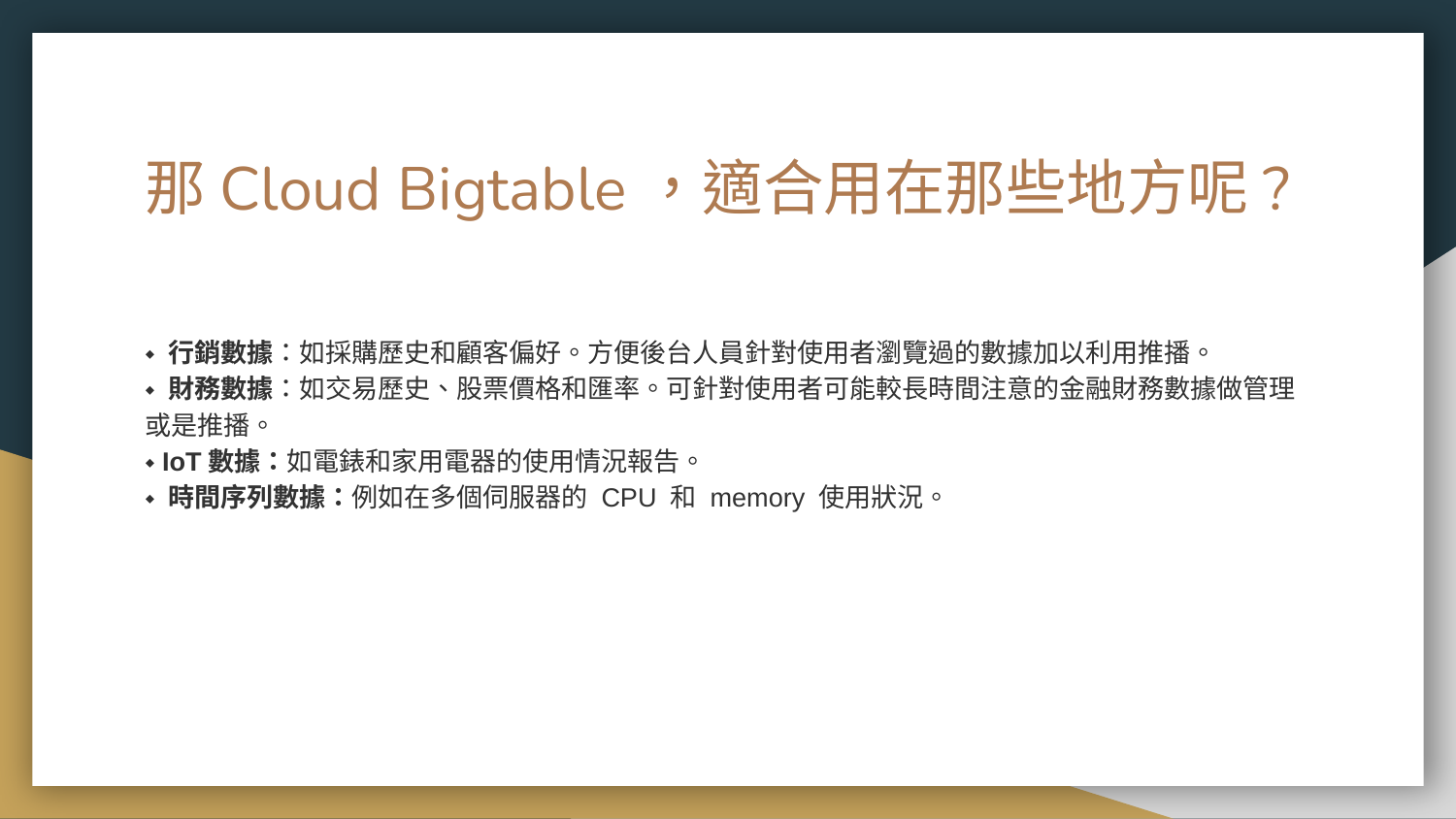

# 那Cloud Bigtable，適合用在那些地方呢?
⬩ 行銷數據：如採購歷史和顧客偏好。方便後台人員針對使用者瀏覽過的數據加以利用推播。
⬩ 財務數據：如交易歷史、股票價格和匯率。可針對使用者可能較長時間注意的金融財務數據做管理或是推播。
⬩ IoT數據：如電錶和家用電器的使用情況報告。
⬩ 時間序列數據：例如在多個伺服器的 CPU 和 memory 使用狀況。